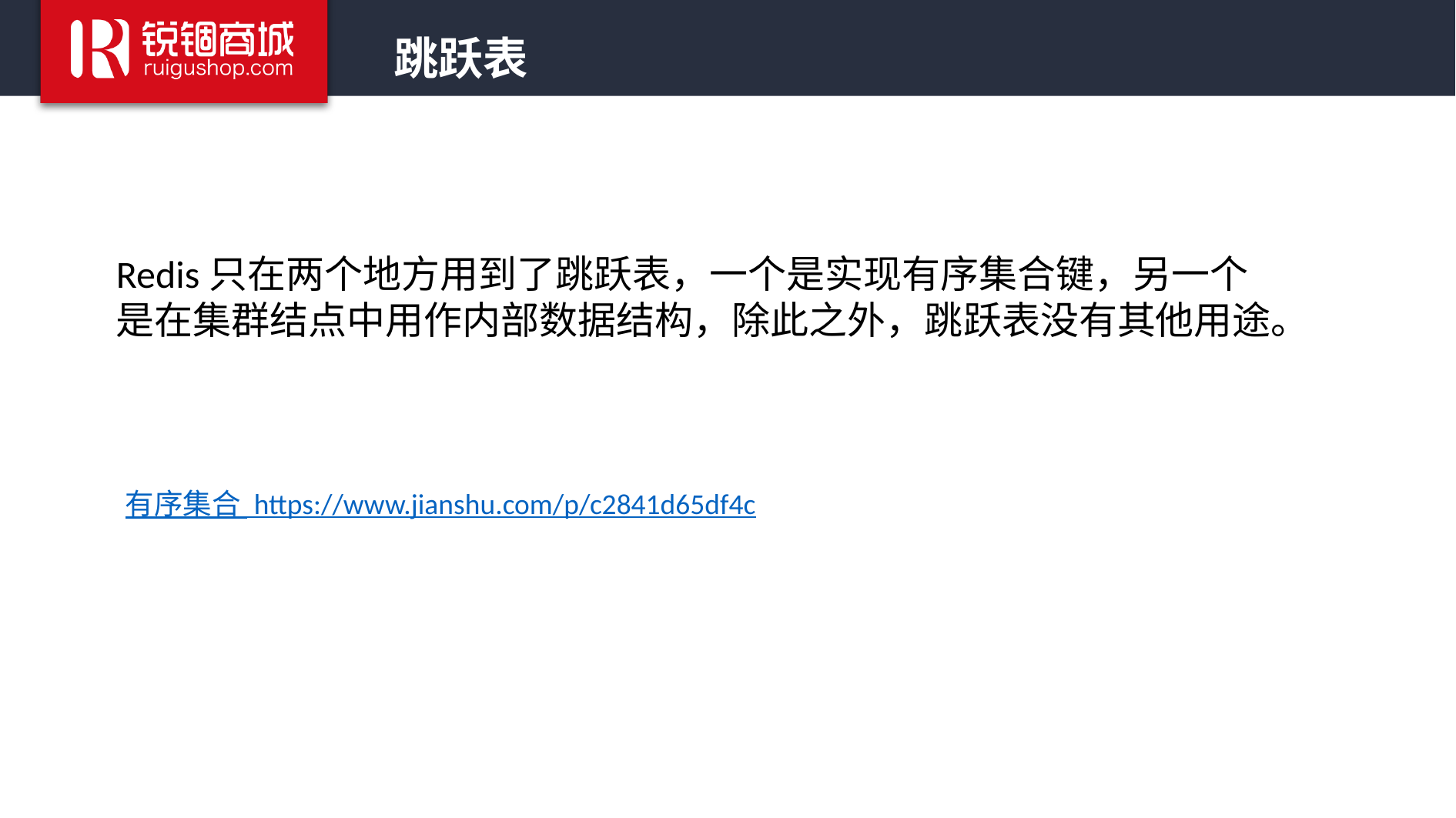

跳跃表
Redis只在两个地方用到了跳跃表，一个是实现有序集合键，另一个是在集群结点中用作内部数据结构，除此之外，跳跃表没有其他用途。
有序集合  https://www.jianshu.com/p/c2841d65df4c